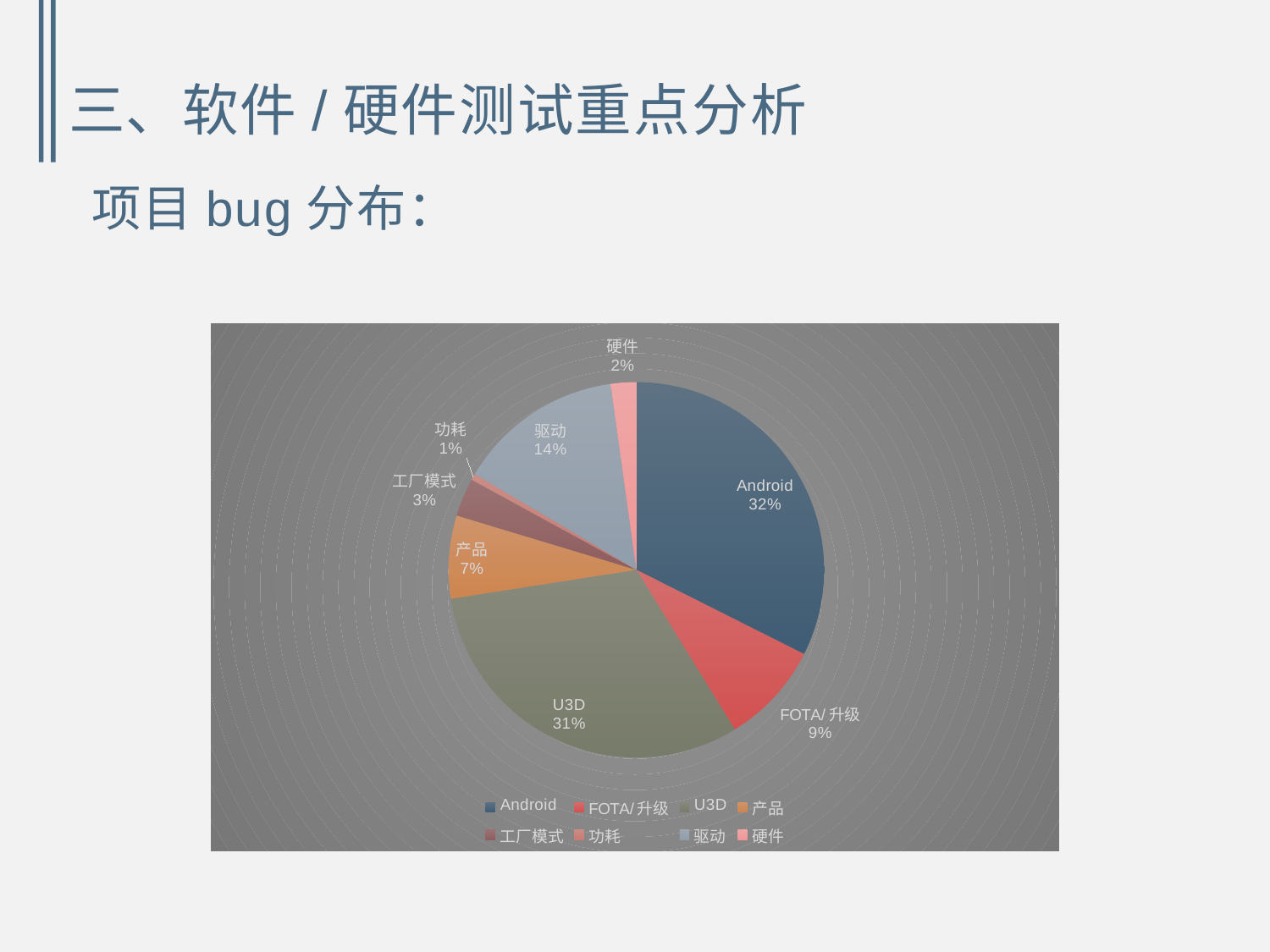

三、软件/硬件测试重点分析

项目bug分布：

### Chart

| Category |  |
|---|---|
| Android | 59.0 |
| FOTA/升级 | 16.0 |
| U3D | 57.0 |
| 产品 | 13.0 |
| 工厂模式 | 6.0 |
| 功耗 | 1.0 |
| 驱动 | 26.0 |
| 硬件 | 4.0 |